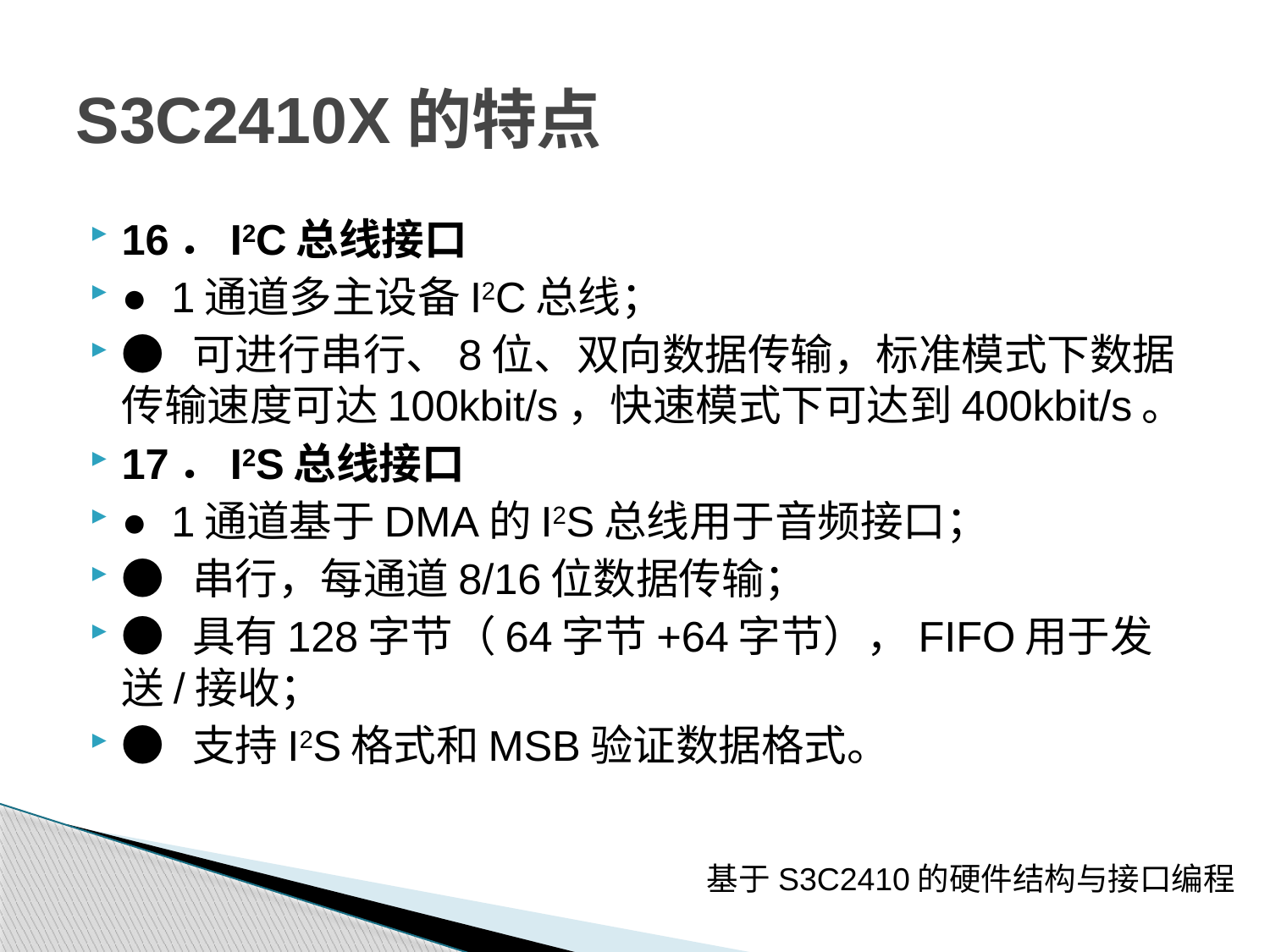

# S3C2410X的特点
16．I2C总线接口
●  1通道多主设备I2C总线；
●  可进行串行、8位、双向数据传输，标准模式下数据传输速度可达100kbit/s，快速模式下可达到400kbit/s。
17．I2S总线接口
●  1通道基于DMA的I2S总线用于音频接口；
●  串行，每通道8/16位数据传输；
●  具有128字节（64字节+64字节），FIFO用于发送/接收；
●  支持I2S格式和MSB验证数据格式。
基于S3C2410的硬件结构与接口编程